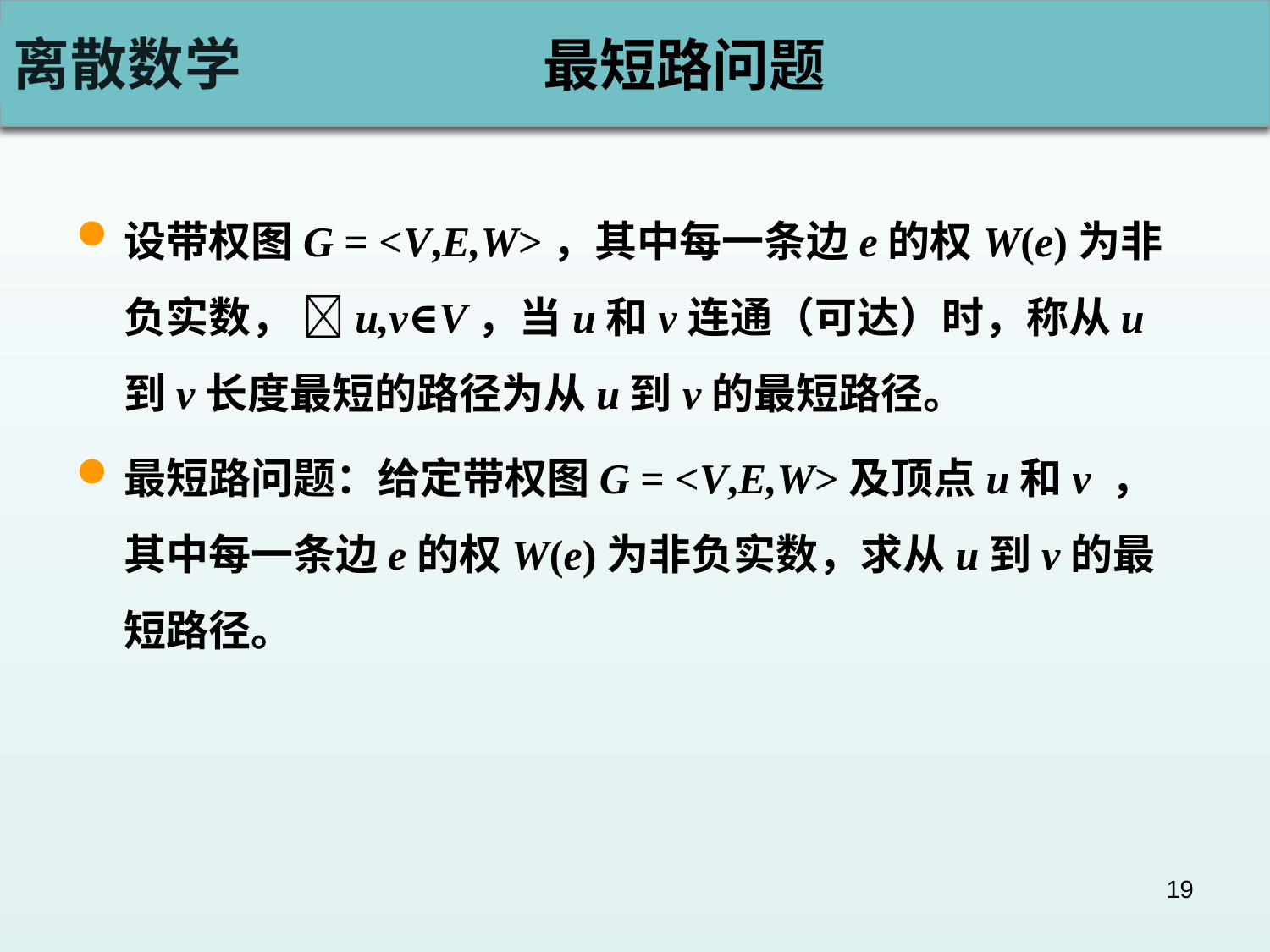

# 最短路问题
设带权图G = <V,E,W>，其中每一条边e的权W(e)为非负实数， ∀u,v∈V，当u和v连通（可达）时，称从u到v长度最短的路径为从u到v的最短路径。
最短路问题：给定带权图G = <V,E,W>及顶点u和v ，其中每一条边e的权W(e)为非负实数，求从u到v的最短路径。

19